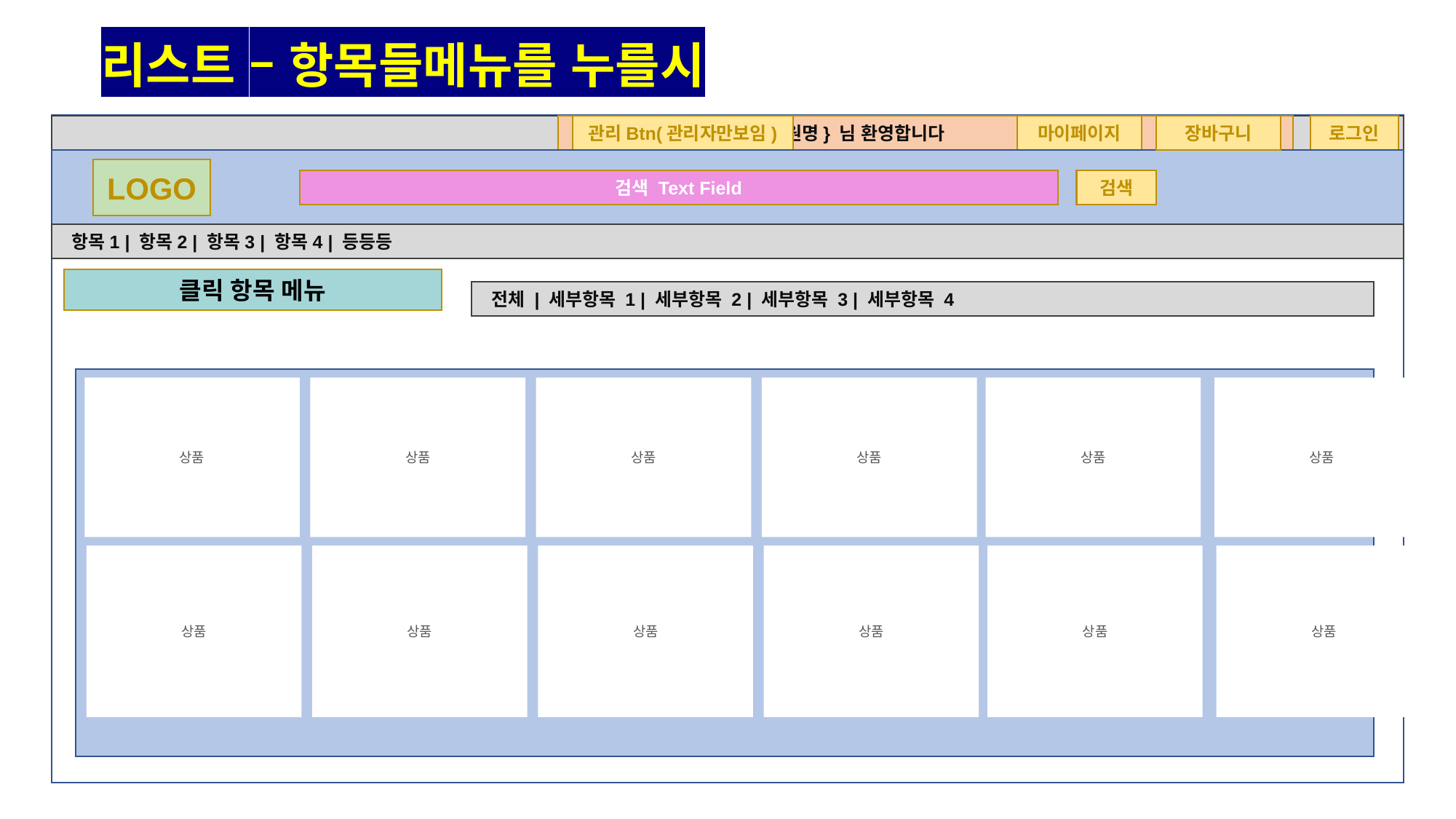

리스트 – 항목들메뉴를 누를시

                                     {회원명} 님 환영합니다
관리Btn(관리자만보임)
마이페이지
장바구니
로그인

LOGO
검색
검색 Text Field
 항목1 | 항목2 | 항목3 | 항목4 | 등등등
클릭 항목 메뉴
 전체 | 세부항목 1 | 세부항목 2 | 세부항목 3 | 세부항목 4

상품
상품
상품
상품
상품
상품
상품
상품
상품
상품
상품
상품